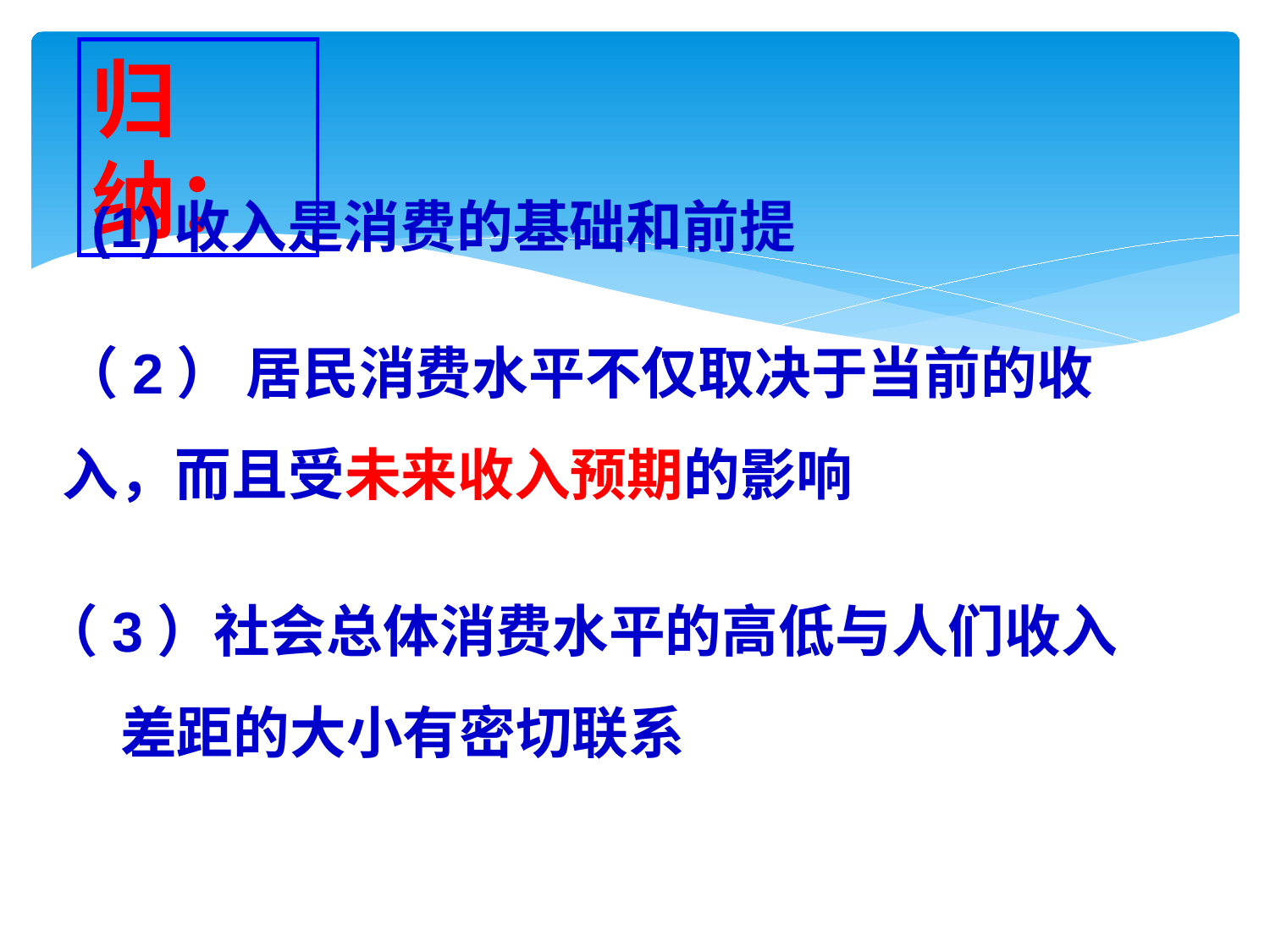

归纳：
(1)收入是消费的基础和前提
（2） 居民消费水平不仅取决于当前的收入，而且受未来收入预期的影响
（3）社会总体消费水平的高低与人们收入
     差距的大小有密切联系